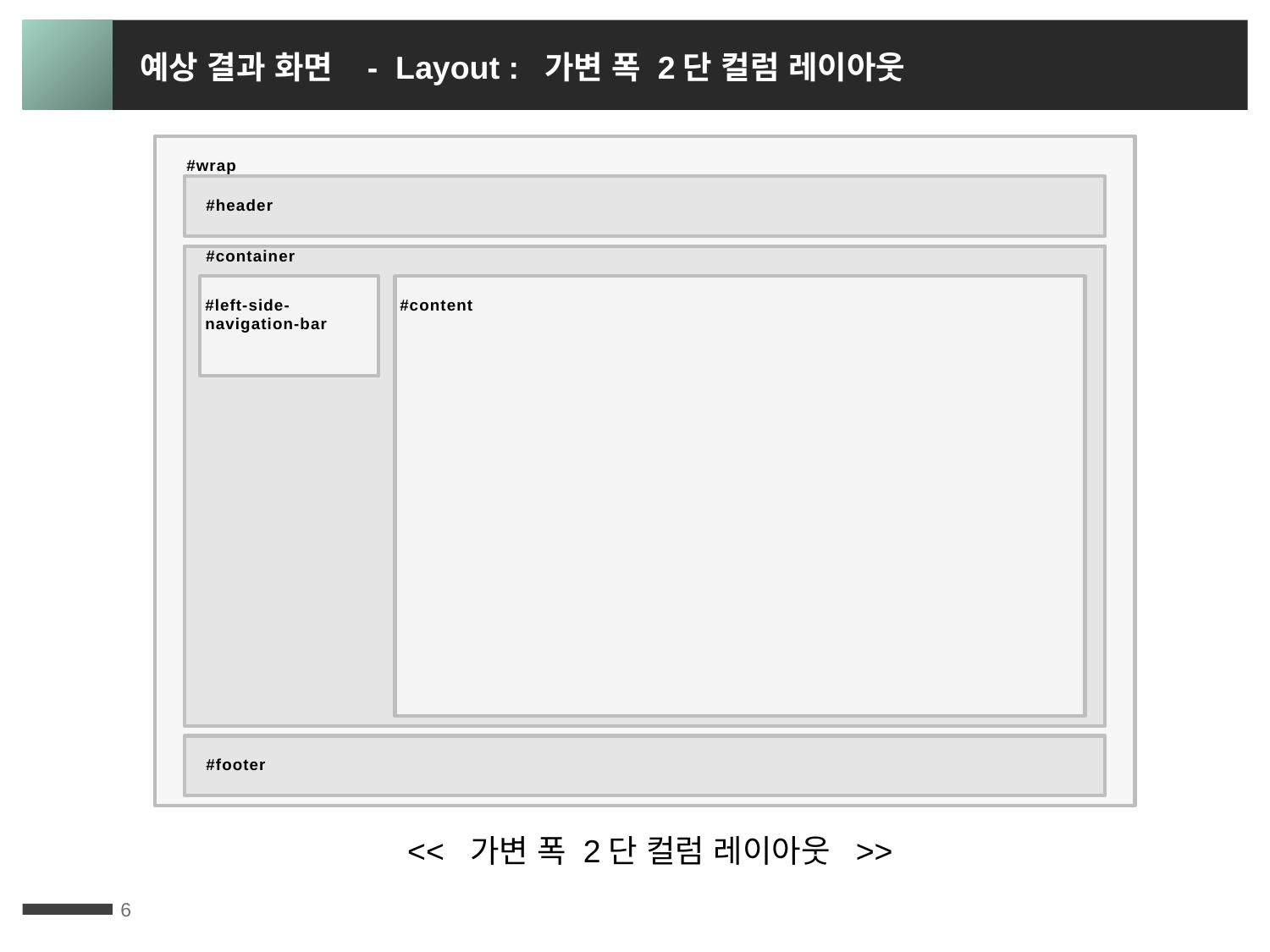

예상 결과 화면   -  Layout :  가변 폭 2단 컬럼 레이아웃

     #wrap

   #header
   #container

#left-side-
navigation-bar

#content

   #footer
<<  가변 폭 2단 컬럼 레이아웃  >>
6